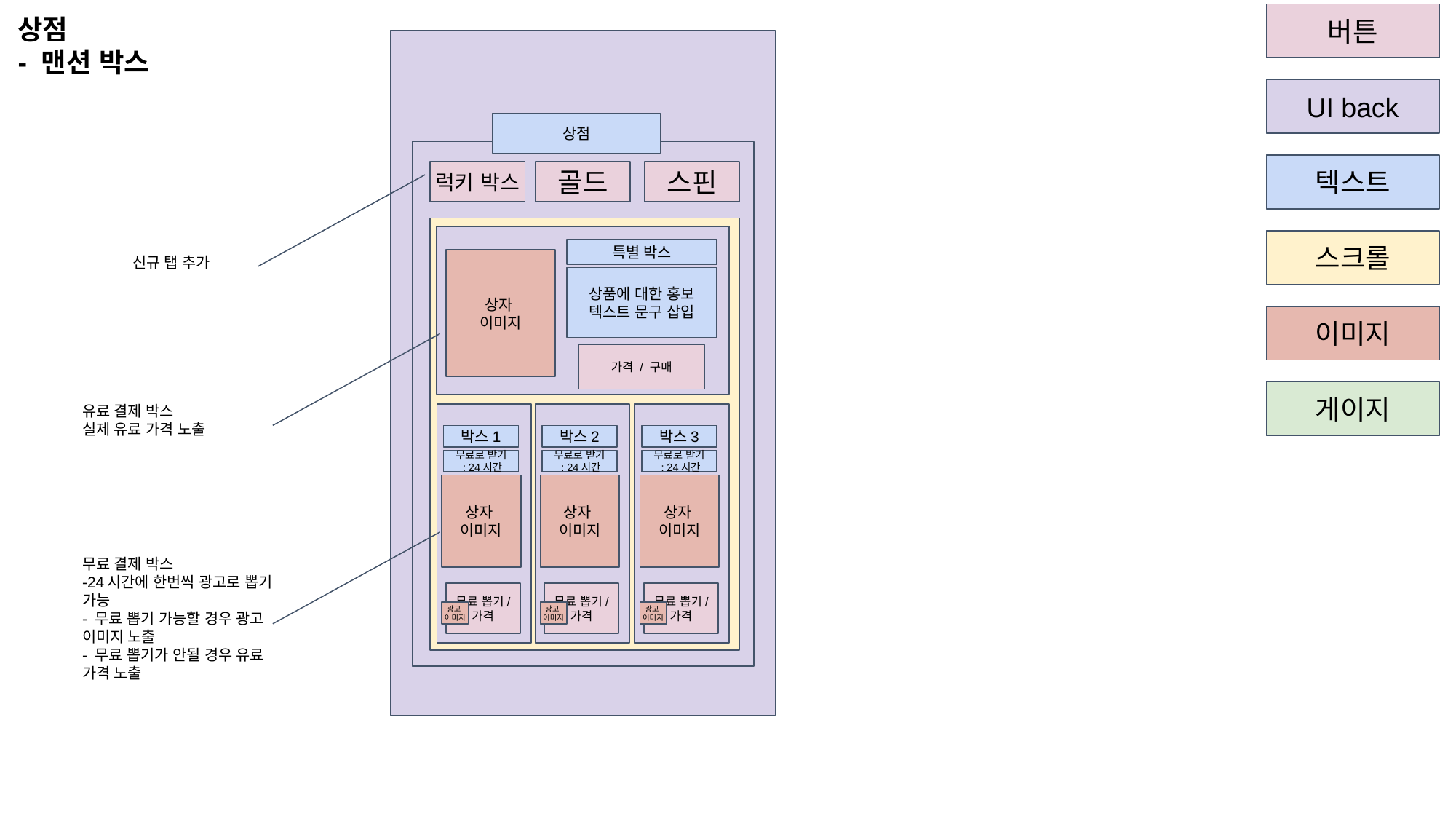

버튼
UI back
텍스트
스크롤
이미지
게이지
상점
- 맨션 박스

상점

럭키 박스
골드
스핀

신규 탭 추가
특별 박스
상자
이미지
상품에 대한 홍보 텍스트 문구 삽입
가격 / 구매
유료 결제 박스
실제 유료 가격 노출

박스1
박스2
박스3
무료로 받기
 : 24시간
무료로 받기
 : 24시간
무료로 받기
 : 24시간
상자
이미지
상자
이미지
상자
이미지
무료 뽑기/
가격
무료 뽑기/
가격
무료 뽑기/
가격
무료 결제 박스
-24시간에 한번씩 광고로 뽑기 가능
- 무료 뽑기 가능할 경우 광고 이미지 노출
- 무료 뽑기가 안될 경우 유료 가격 노출
광고
이미지
광고
이미지
광고
이미지